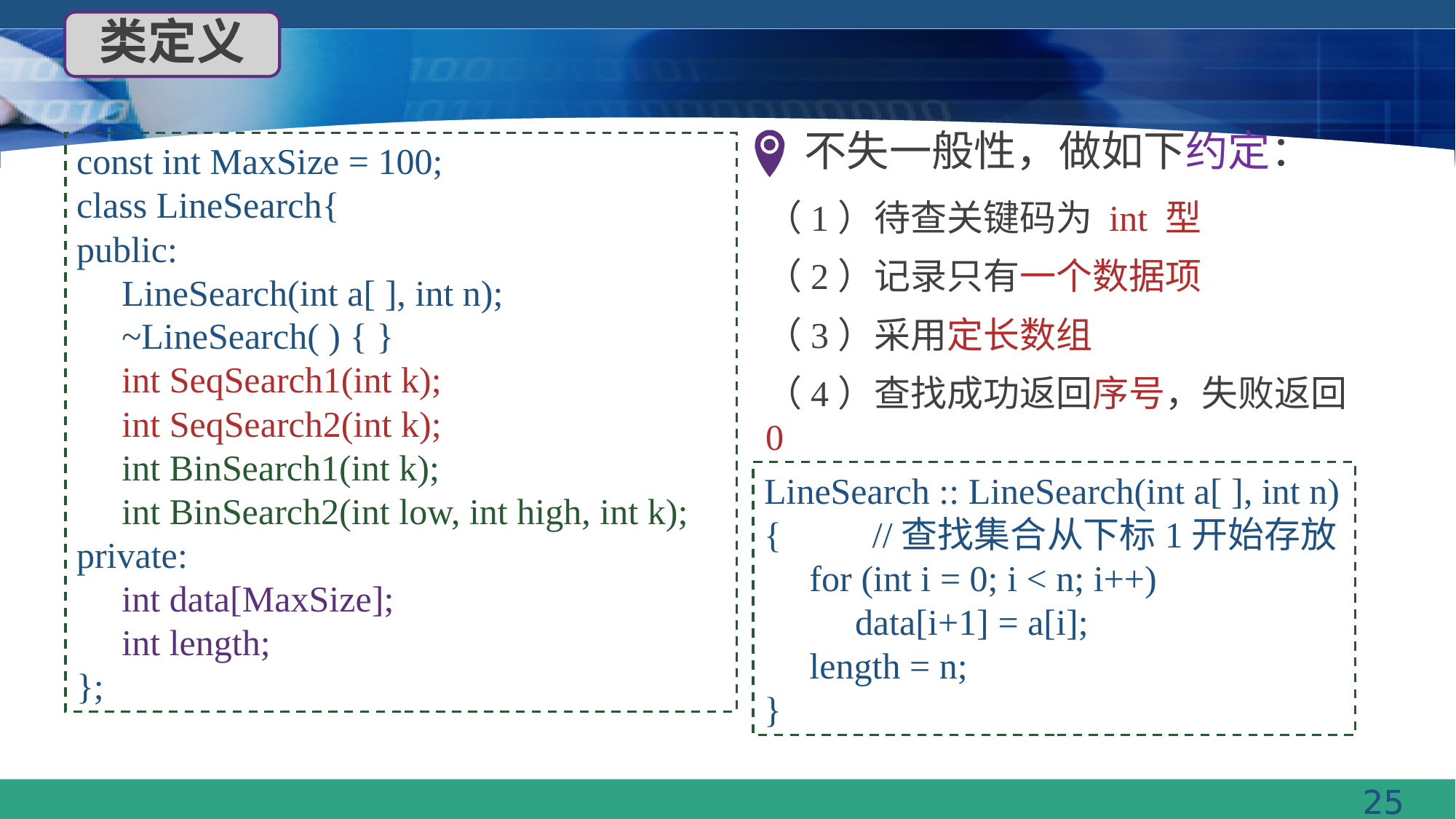

类定义

不失一般性，做如下约定：

const int MaxSize = 100;
class LineSearch{
public:
     LineSearch(int a[ ], int n);
     ~LineSearch( ) { }
     int SeqSearch1(int k);
     int SeqSearch2(int k);
     int BinSearch1(int k);
     int BinSearch2(int low, int high, int k);
private:
     int data[MaxSize];
     int length;
};
（1）待查关键码为 int 型
（2）记录只有一个数据项
（3）采用定长数组
（4）查找成功返回序号，失败返回 0
LineSearch :: LineSearch(int a[ ], int n)
{          //查找集合从下标1开始存放
     for (int i = 0; i < n; i++)
          data[i+1] = a[i];
     length = n;
}